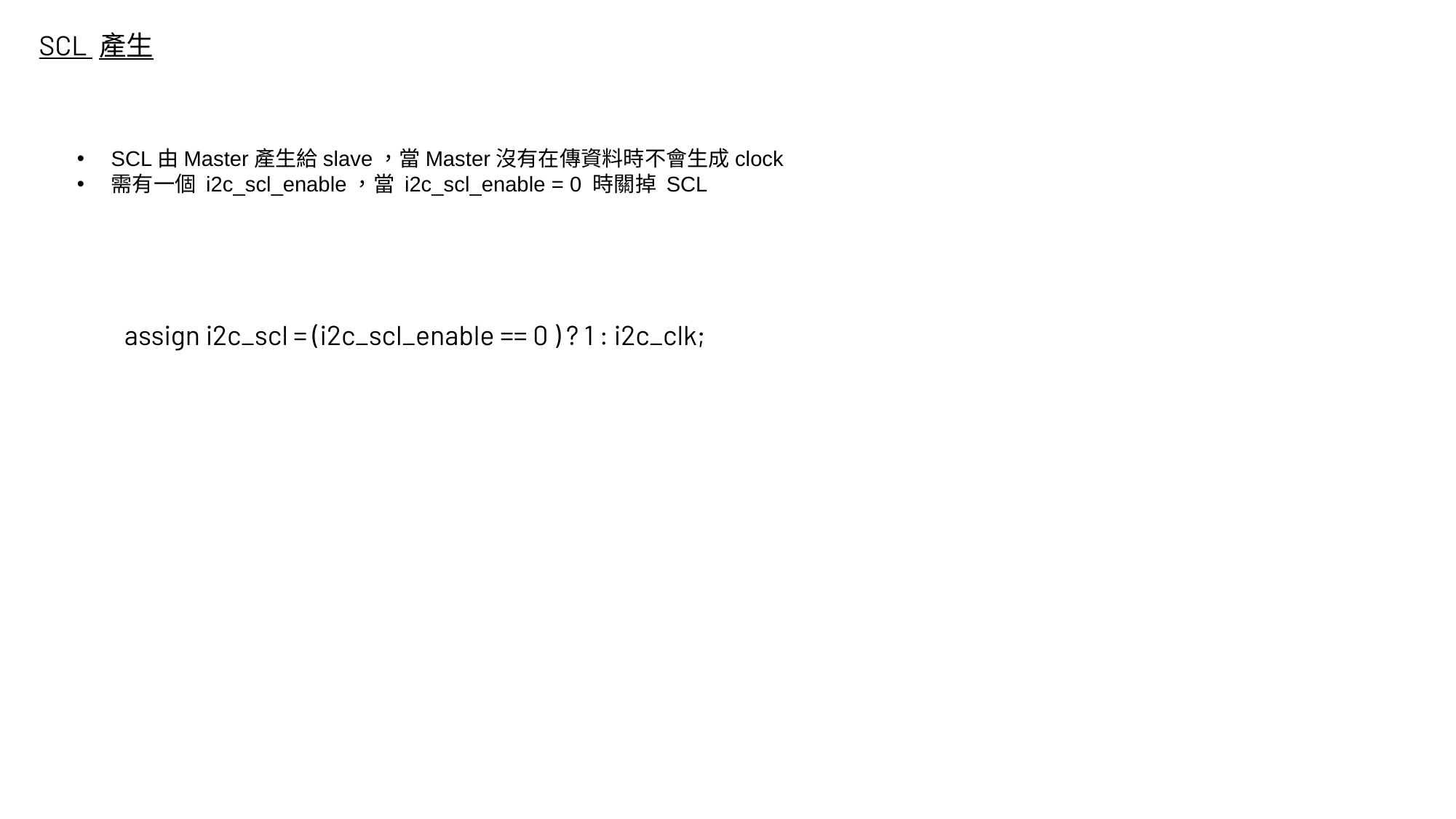

SCL 產生
SCL由Master產生給slave，當Master沒有在傳資料時不會生成clock
需有一個 i2c_scl_enable，當 i2c_scl_enable = 0 時關掉 SCL
assign i2c_scl = (i2c_scl_enable == 0 ) ? 1 : i2c_clk;